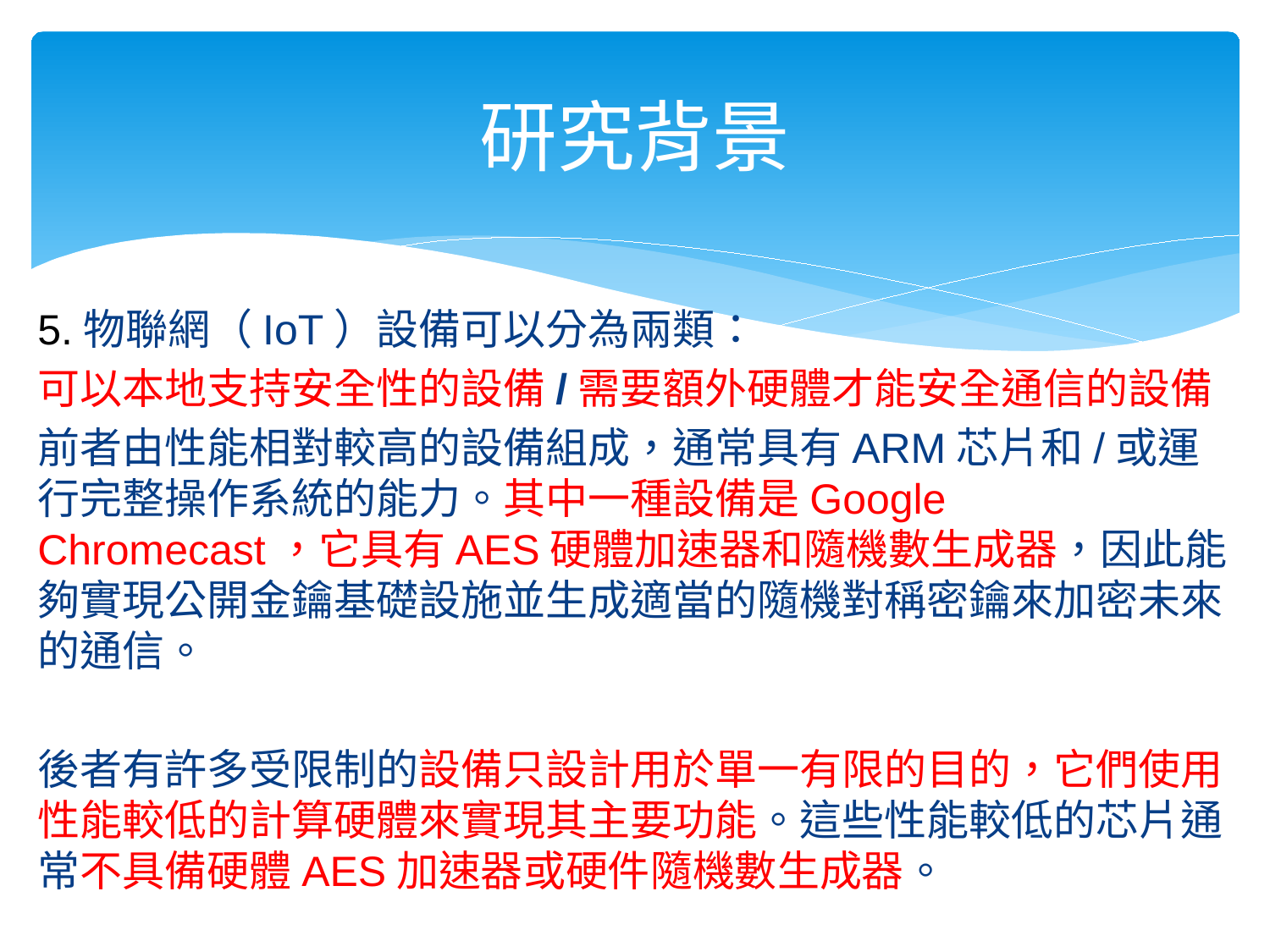

# 研究背景
5.物聯網（IoT）設備可以分為兩類：
可以本地支持安全性的設備/需要額外硬體才能安全通信的設備
前者由性能相對較高的設備組成，通常具有ARM芯片和/或運行完整操作系統的能力。其中一種設備是Google Chromecast，它具有AES硬體加速器和隨機數生成器，因此能夠實現公開金鑰基礎設施並生成適當的隨機對稱密鑰來加密未來的通信。

後者有許多受限制的設備只設計用於單一有限的目的，它們使用性能較低的計算硬體來實現其主要功能。這些性能較低的芯片通常不具備硬體AES加速器或硬件隨機數生成器。